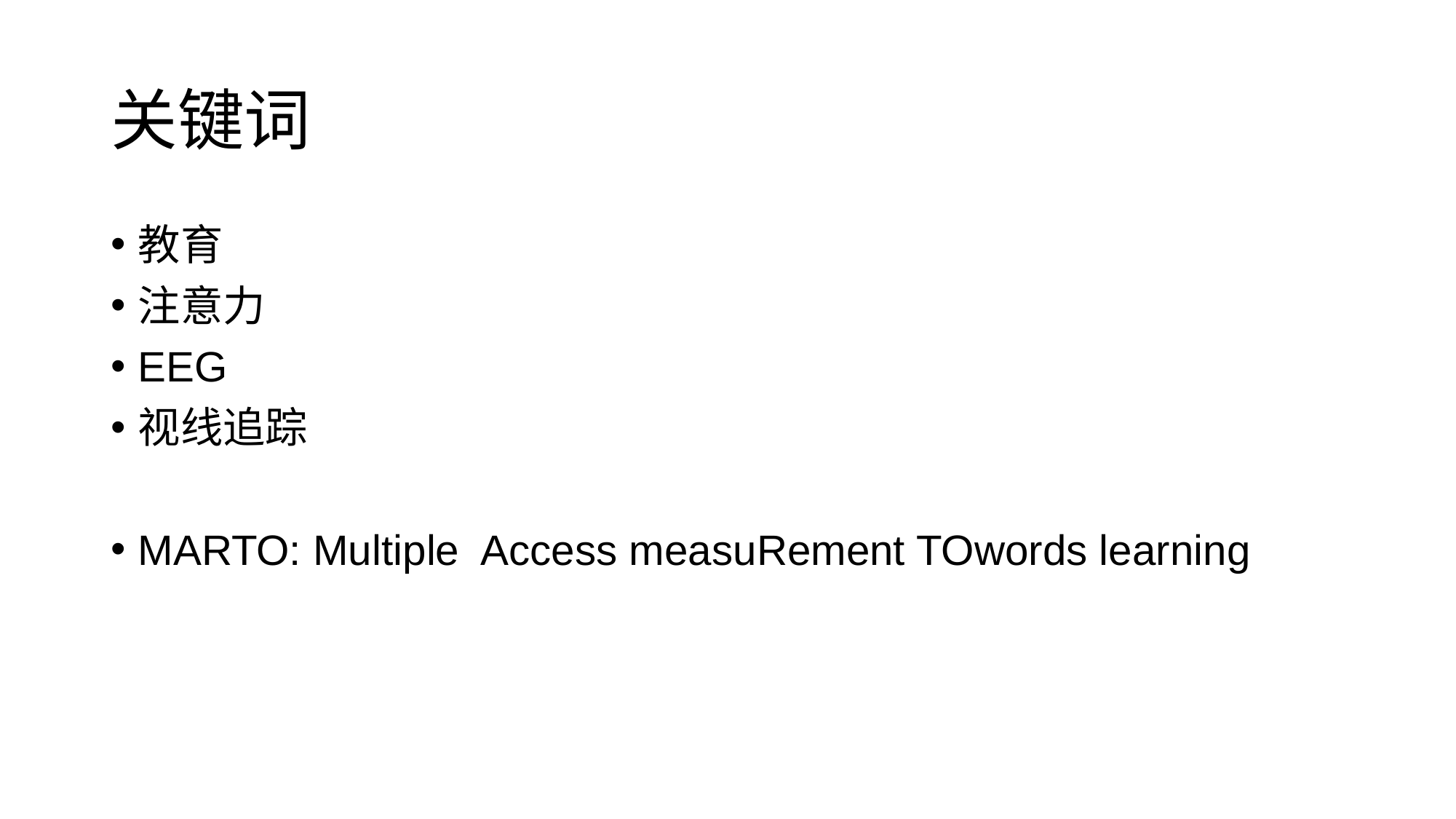

# 关键词
教育
注意力
EEG
视线追踪

MARTO: Multiple  Access measuRement TOwords learning